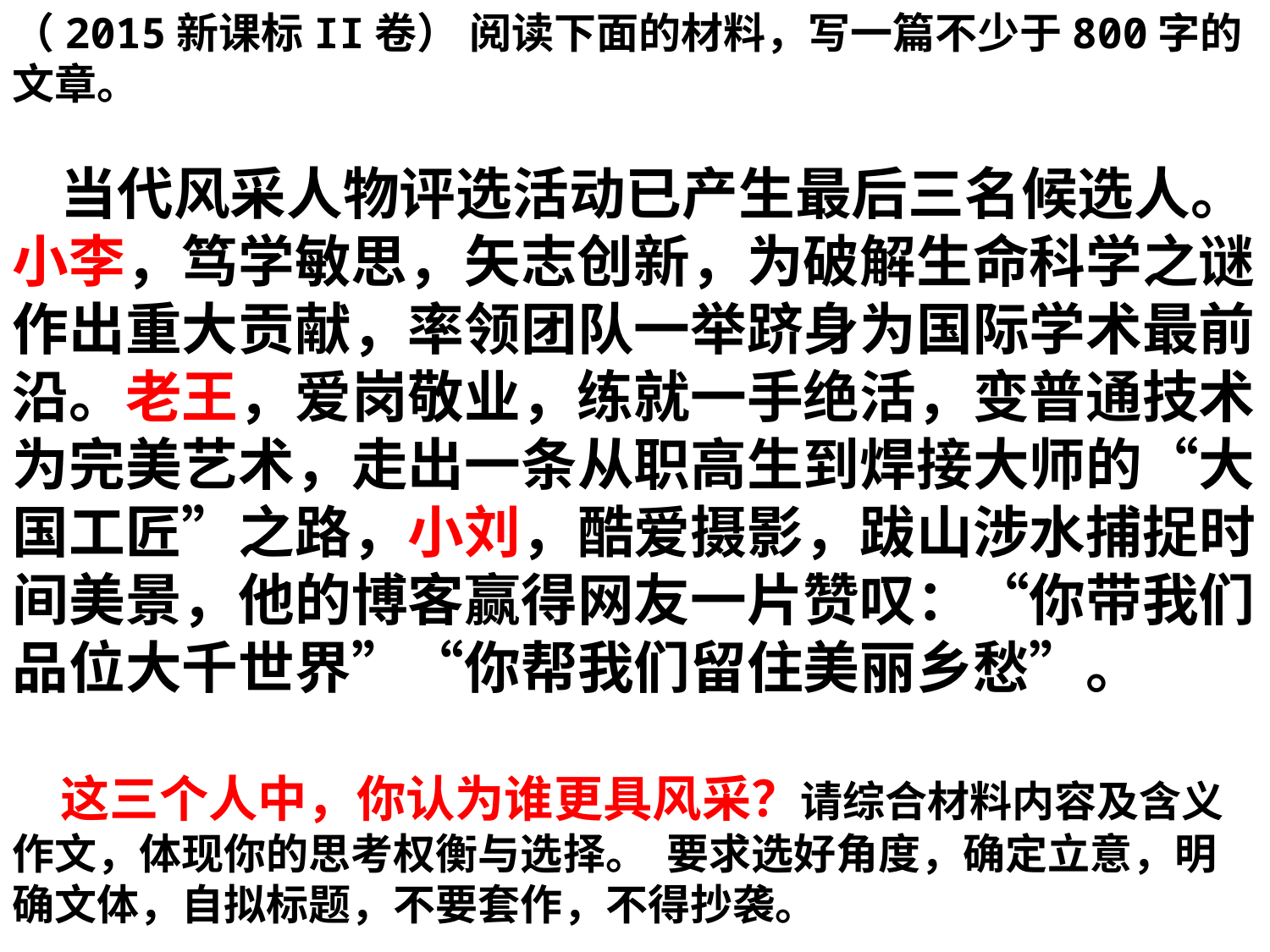

（2015新课标II卷） 阅读下面的材料，写一篇不少于800字的文章。

    当代风采人物评选活动已产生最后三名候选人。小李，笃学敏思，矢志创新，为破解生命科学之谜作出重大贡献，率领团队一举跻身为国际学术最前沿。老王，爱岗敬业，练就一手绝活，变普通技术为完美艺术，走出一条从职高生到焊接大师的“大国工匠”之路，小刘，酷爱摄影，跋山涉水捕捉时间美景，他的博客赢得网友一片赞叹：“你带我们品位大千世界”“你帮我们留住美丽乡愁”。

    这三个人中，你认为谁更具风采？请综合材料内容及含义作文，体现你的思考权衡与选择。  要求选好角度，确定立意，明确文体，自拟标题，不要套作，不得抄袭。